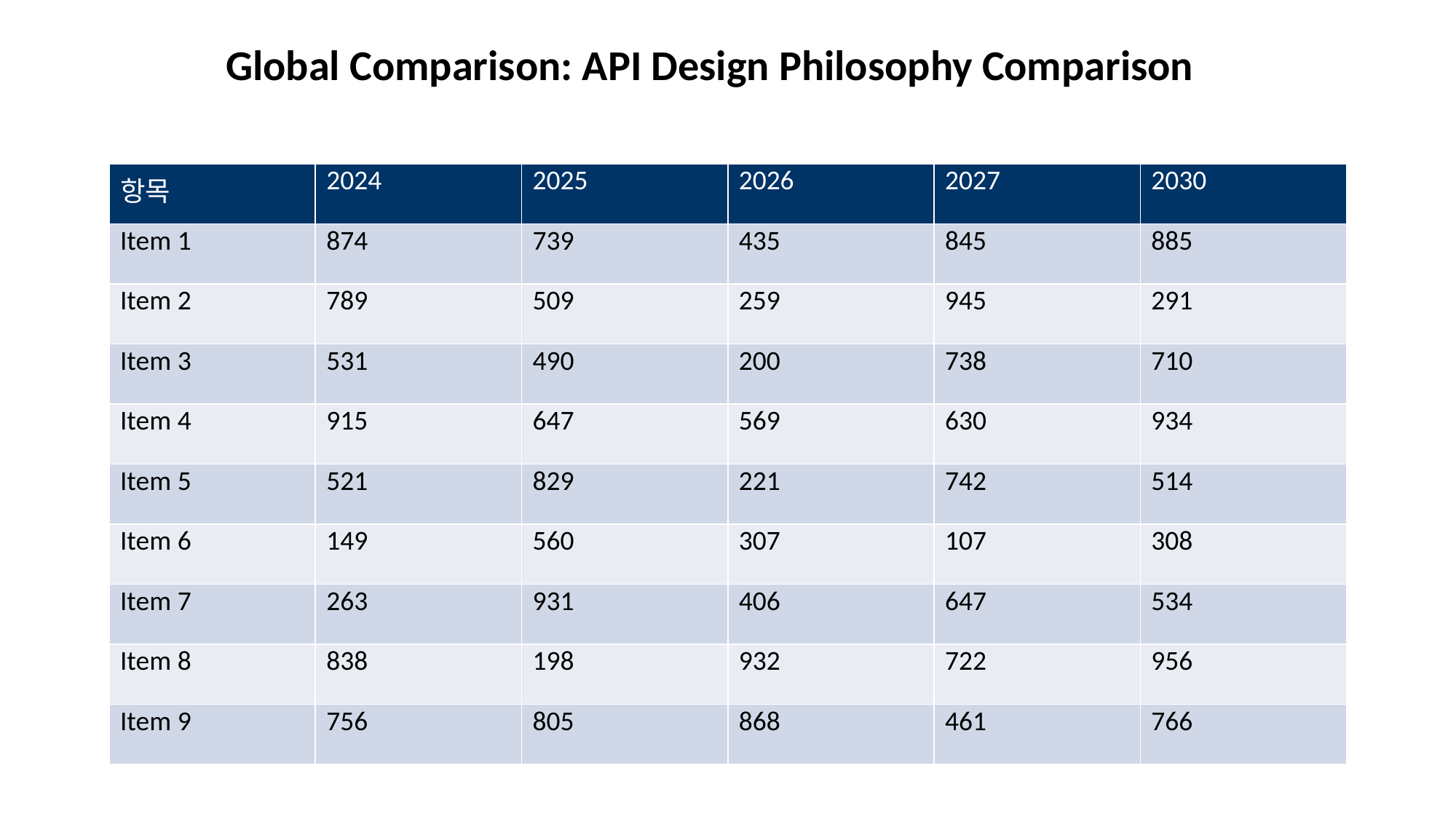

Global Comparison: API Design Philosophy Comparison
#
| 항목 | 2024 | 2025 | 2026 | 2027 | 2030 |
| --- | --- | --- | --- | --- | --- |
| Item 1 | 874 | 739 | 435 | 845 | 885 |
| Item 2 | 789 | 509 | 259 | 945 | 291 |
| Item 3 | 531 | 490 | 200 | 738 | 710 |
| Item 4 | 915 | 647 | 569 | 630 | 934 |
| Item 5 | 521 | 829 | 221 | 742 | 514 |
| Item 6 | 149 | 560 | 307 | 107 | 308 |
| Item 7 | 263 | 931 | 406 | 647 | 534 |
| Item 8 | 838 | 198 | 932 | 722 | 956 |
| Item 9 | 756 | 805 | 868 | 461 | 766 |